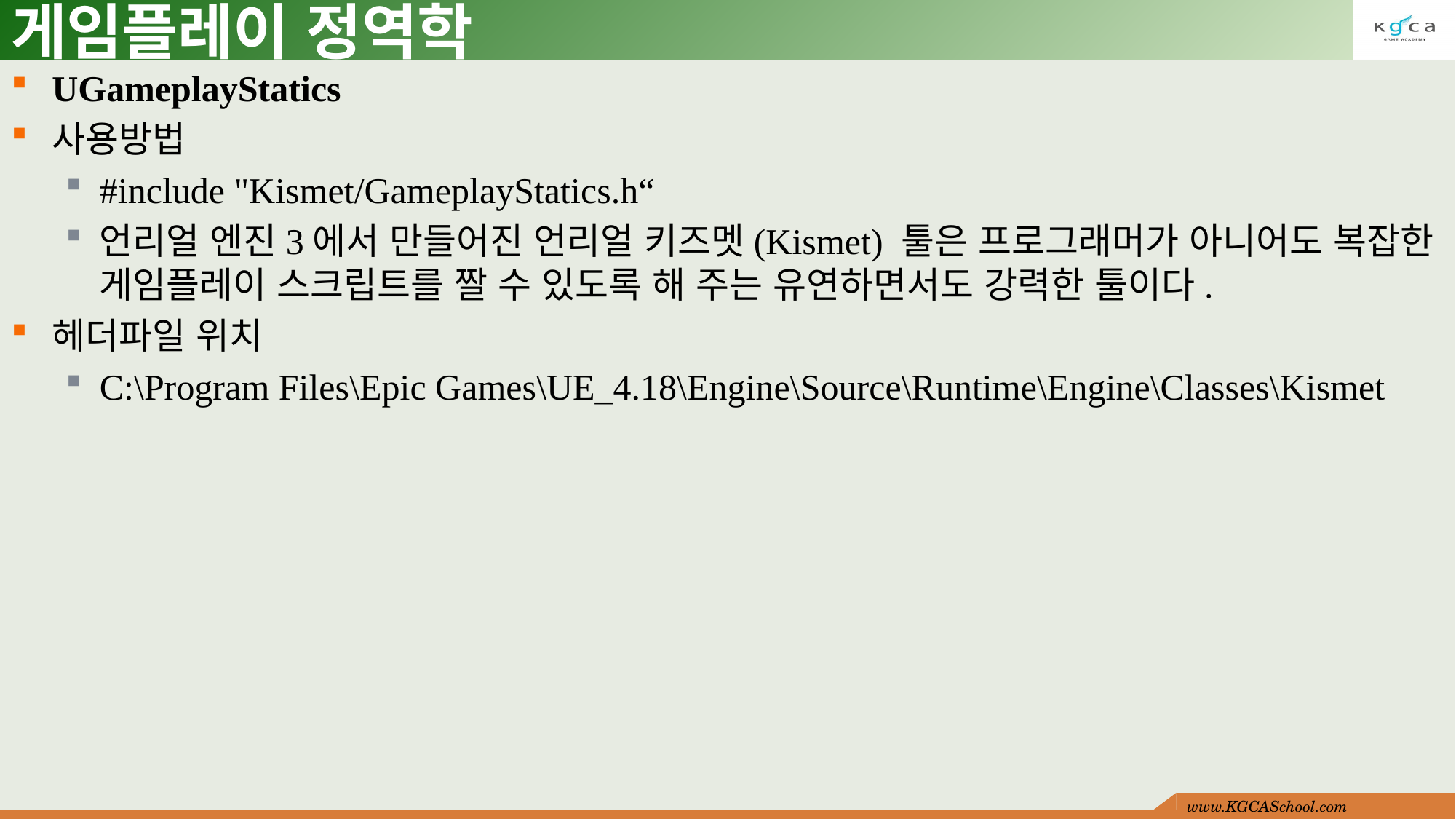

# 게임플레이 정역학
UGameplayStatics
사용방법
#include "Kismet/GameplayStatics.h“
언리얼 엔진3에서 만들어진 언리얼 키즈멧(Kismet) 툴은 프로그래머가 아니어도 복잡한 게임플레이 스크립트를 짤 수 있도록 해 주는 유연하면서도 강력한 툴이다.
헤더파일 위치
C:\Program Files\Epic Games\UE_4.18\Engine\Source\Runtime\Engine\Classes\Kismet